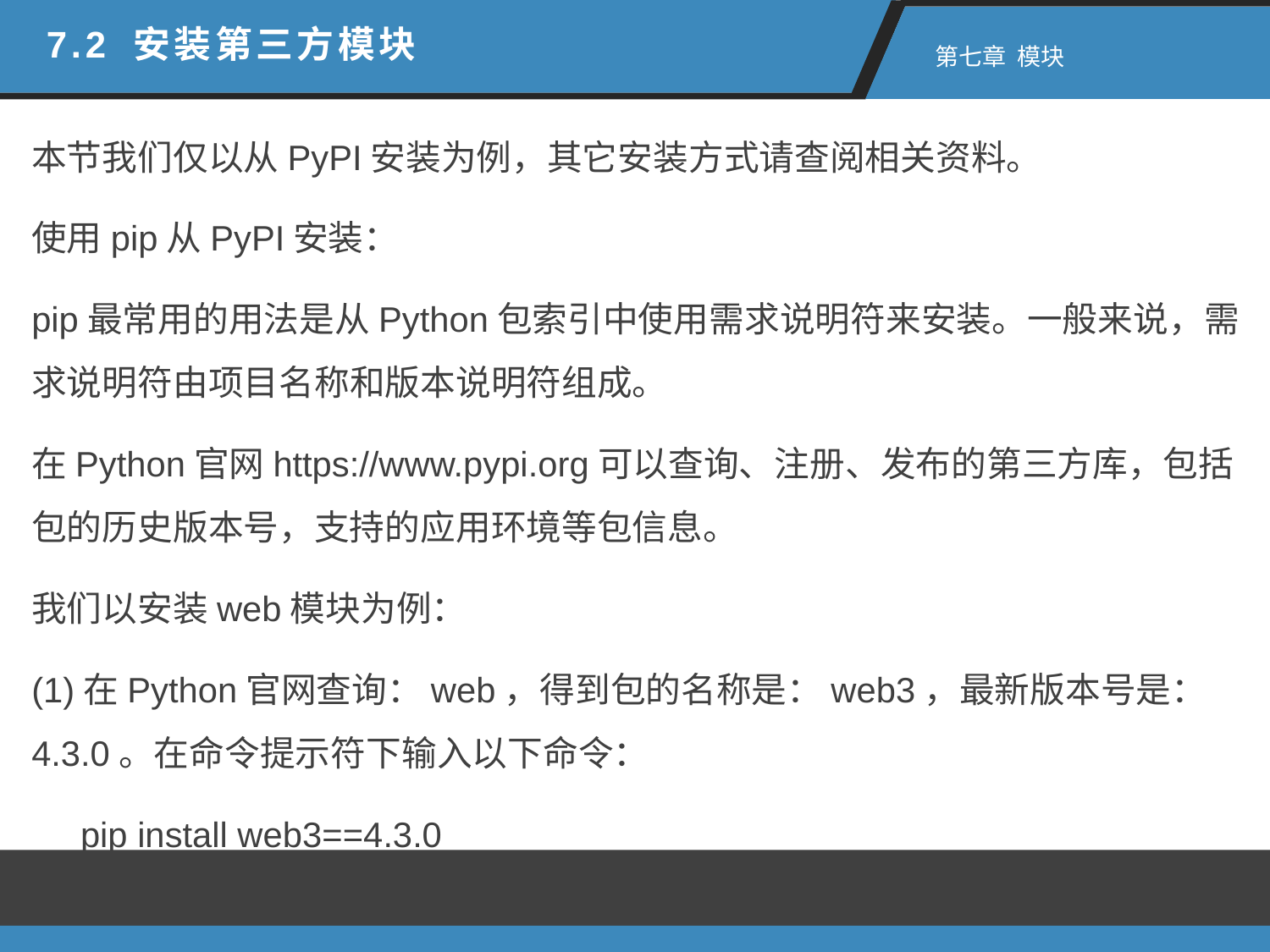

7.2 安装第三方模块
  第七章  模块
本节我们仅以从PyPI安装为例，其它安装方式请查阅相关资料。
使用pip从PyPI安装：
pip最常用的用法是从Python包索引中使用需求说明符来安装。一般来说，需求说明符由项目名称和版本说明符组成。
在Python官网https://www.pypi.org可以查询、注册、发布的第三方库，包括包的历史版本号，支持的应用环境等包信息。
我们以安装web模块为例：
(1)在Python官网查询：web，得到包的名称是：web3，最新版本号是：4.3.0。在命令提示符下输入以下命令：
     pip install web3==4.3.0